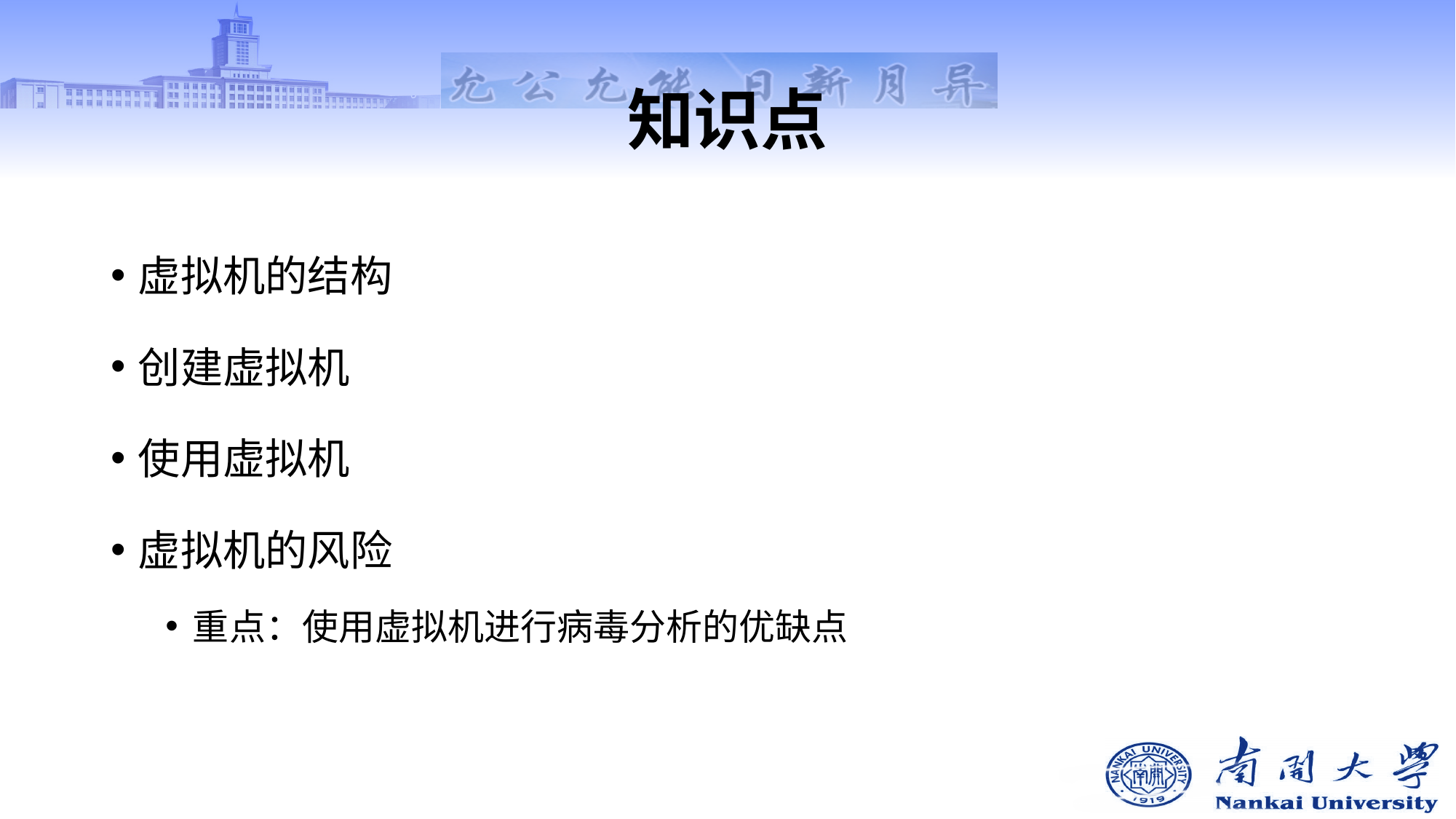

# 知识点
虚拟机的结构
创建虚拟机
使用虚拟机
虚拟机的风险
重点：使用虚拟机进行病毒分析的优缺点